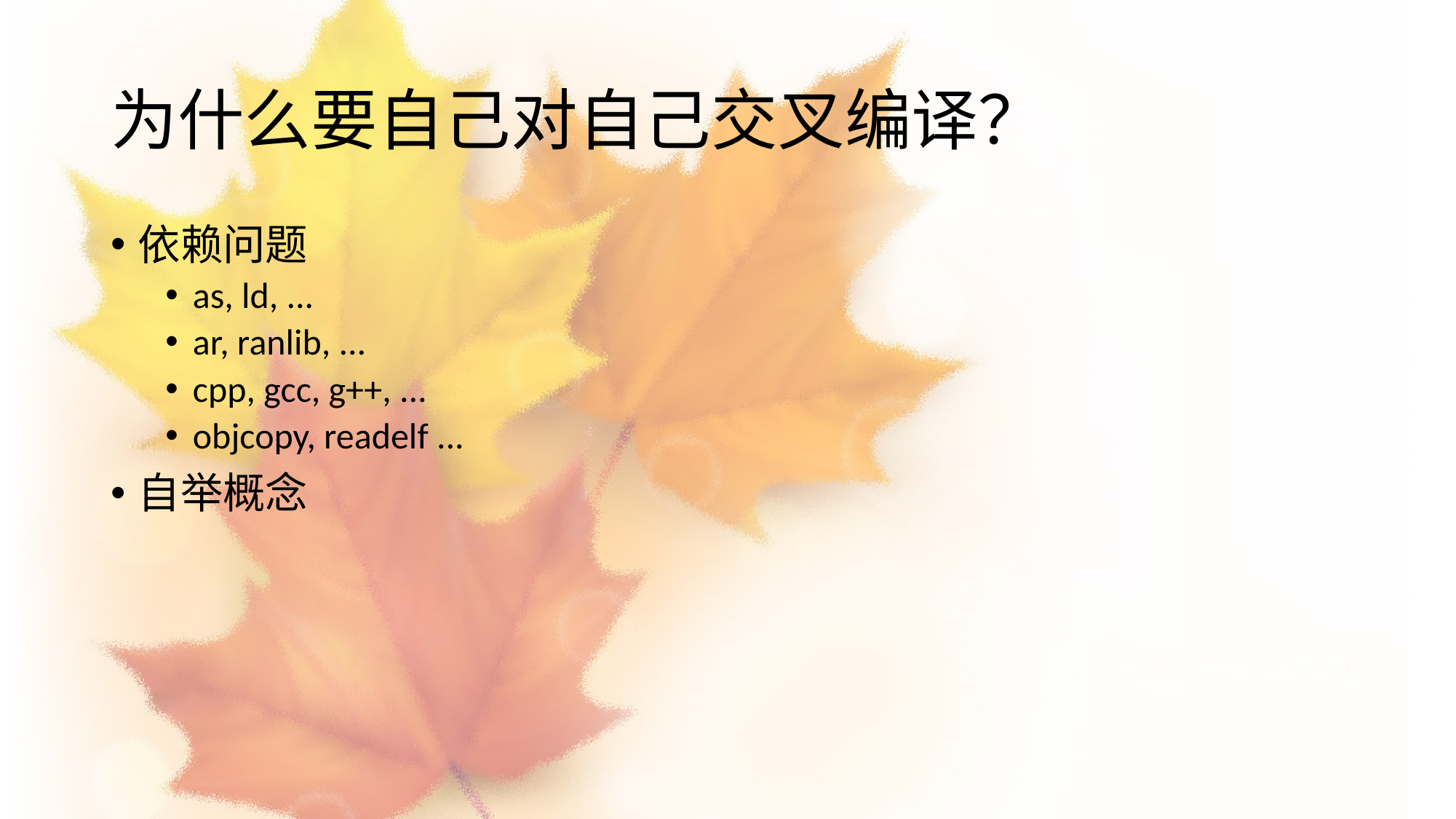

# 为什么要自己对自己交叉编译？
依赖问题
as, ld, ...
ar, ranlib, ...
cpp, gcc, g++, ...
objcopy, readelf ...
自举概念